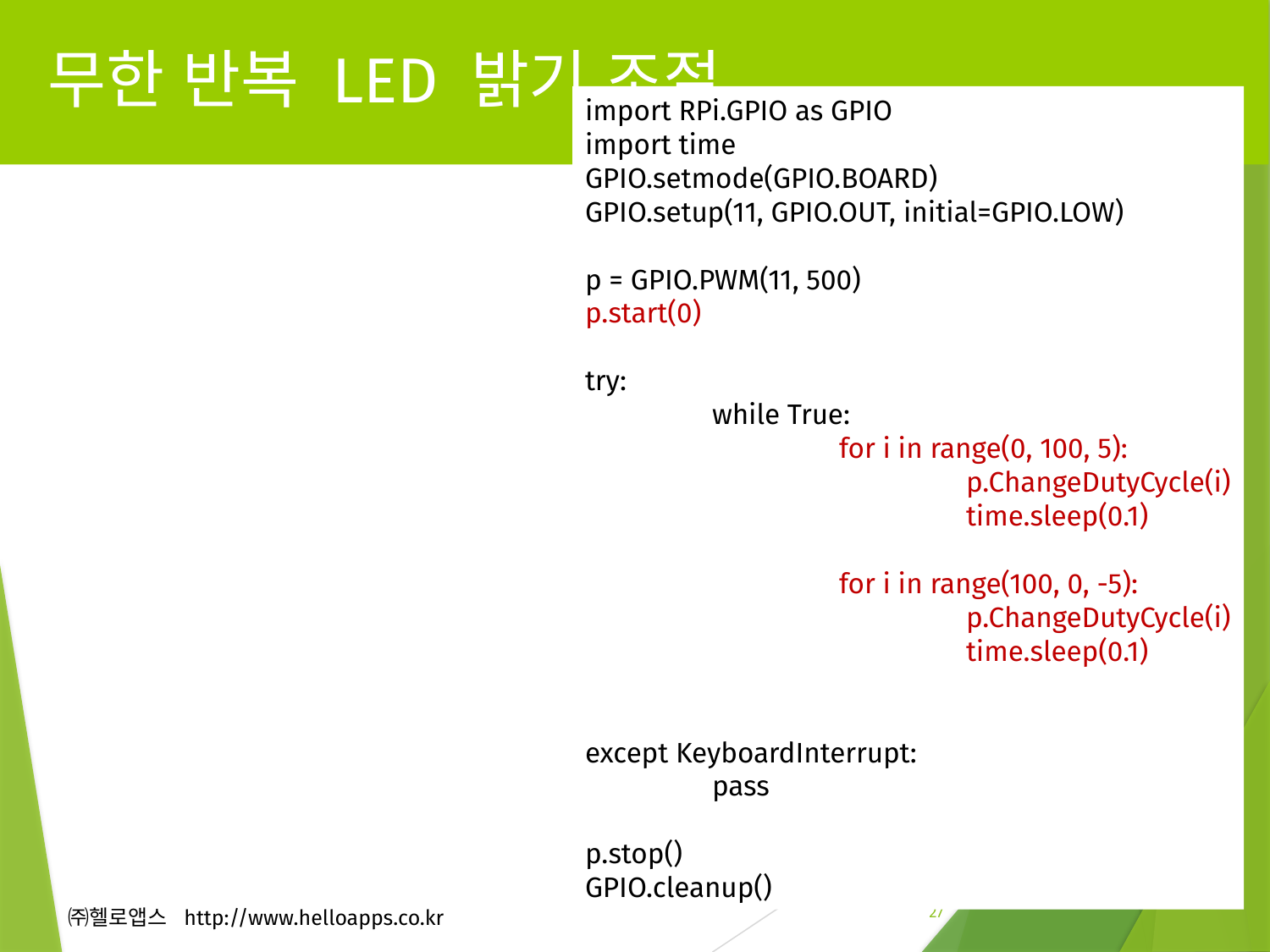

# 무한 반복 LED 밝기 조절
import RPi.GPIO as GPIO
import time
GPIO.setmode(GPIO.BOARD)
GPIO.setup(11, GPIO.OUT, initial=GPIO.LOW)

p = GPIO.PWM(11, 500)
p.start(0)

try:
	while True:
		for i in range(0, 100, 5):
			p.ChangeDutyCycle(i)
			time.sleep(0.1)

		for i in range(100, 0, -5):
			p.ChangeDutyCycle(i)
			time.sleep(0.1)

except KeyboardInterrupt:
	pass

p.stop()
GPIO.cleanup()
27